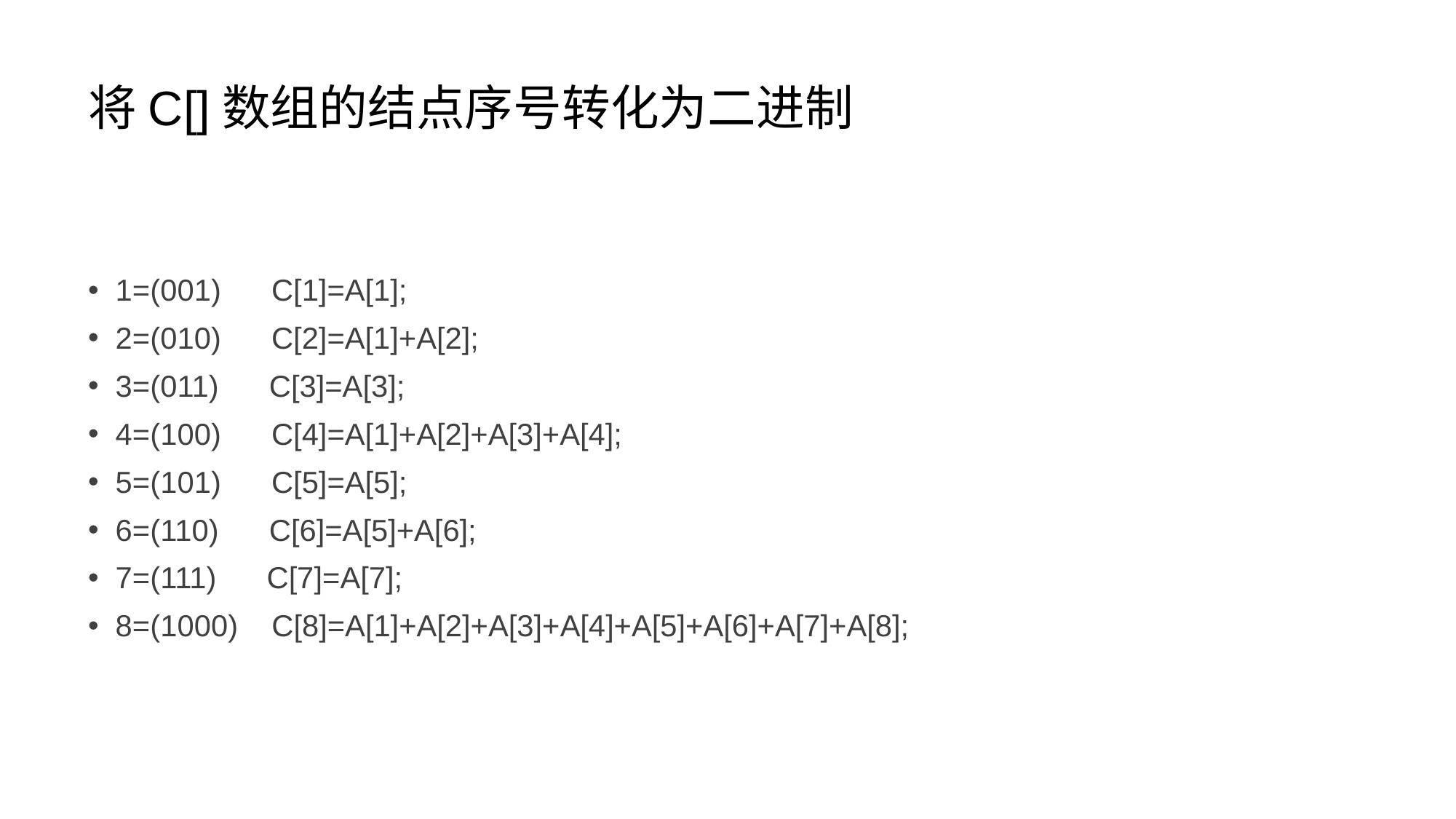

# 将C[]数组的结点序号转化为二进制

1=(001)      C[1]=A[1];
2=(010)      C[2]=A[1]+A[2];
3=(011)      C[3]=A[3];
4=(100)      C[4]=A[1]+A[2]+A[3]+A[4];
5=(101)      C[5]=A[5];
6=(110)      C[6]=A[5]+A[6];
7=(111)      C[7]=A[7];
8=(1000)    C[8]=A[1]+A[2]+A[3]+A[4]+A[5]+A[6]+A[7]+A[8];